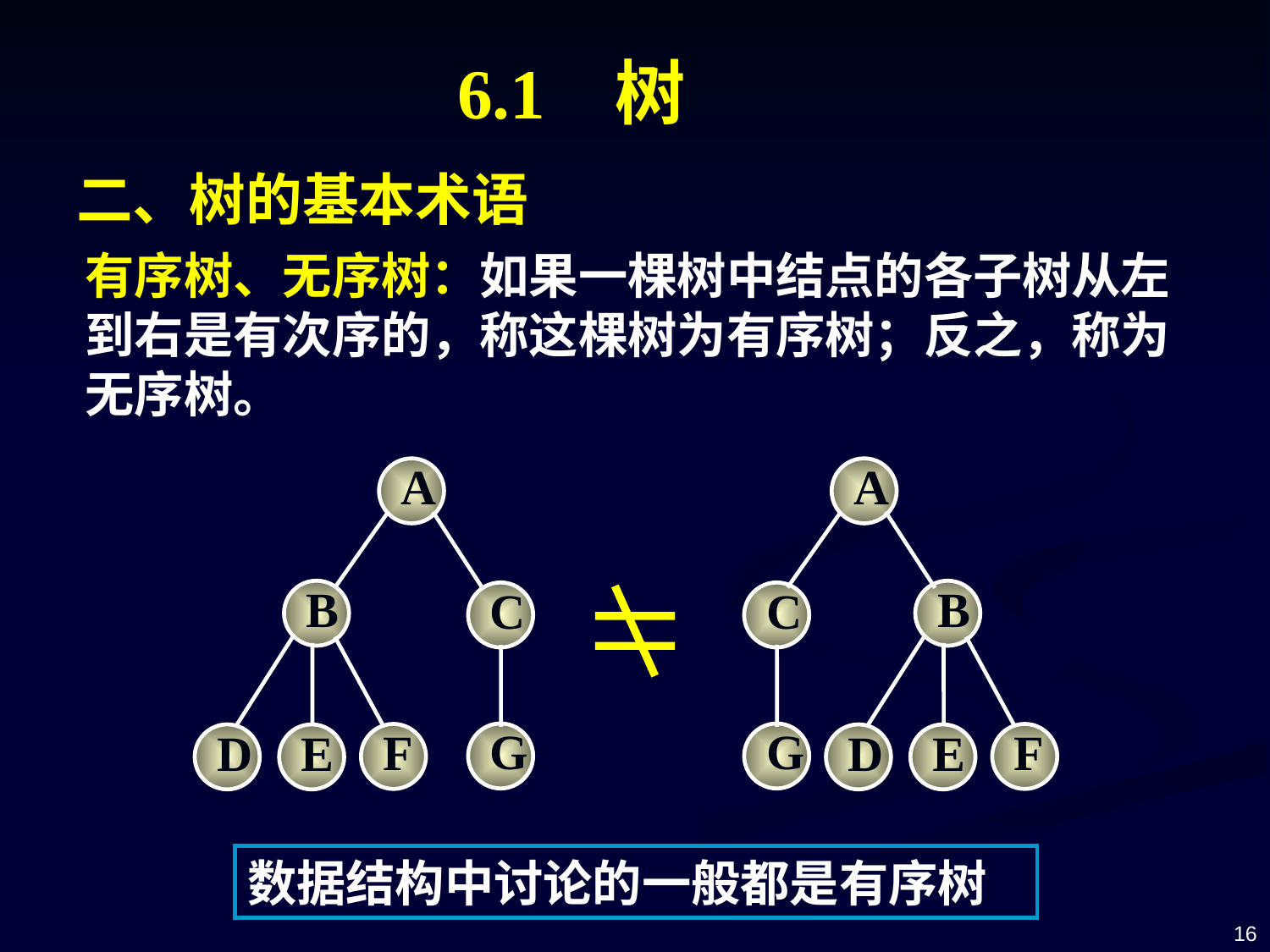

6.1   树
二、树的基本术语
有序树、无序树：如果一棵树中结点的各子树从左到右是有次序的，称这棵树为有序树；反之，称为无序树。
A
A

B
B
C
C

G
G
F
F
D
E
D
E

数据结构中讨论的一般都是有序树
16